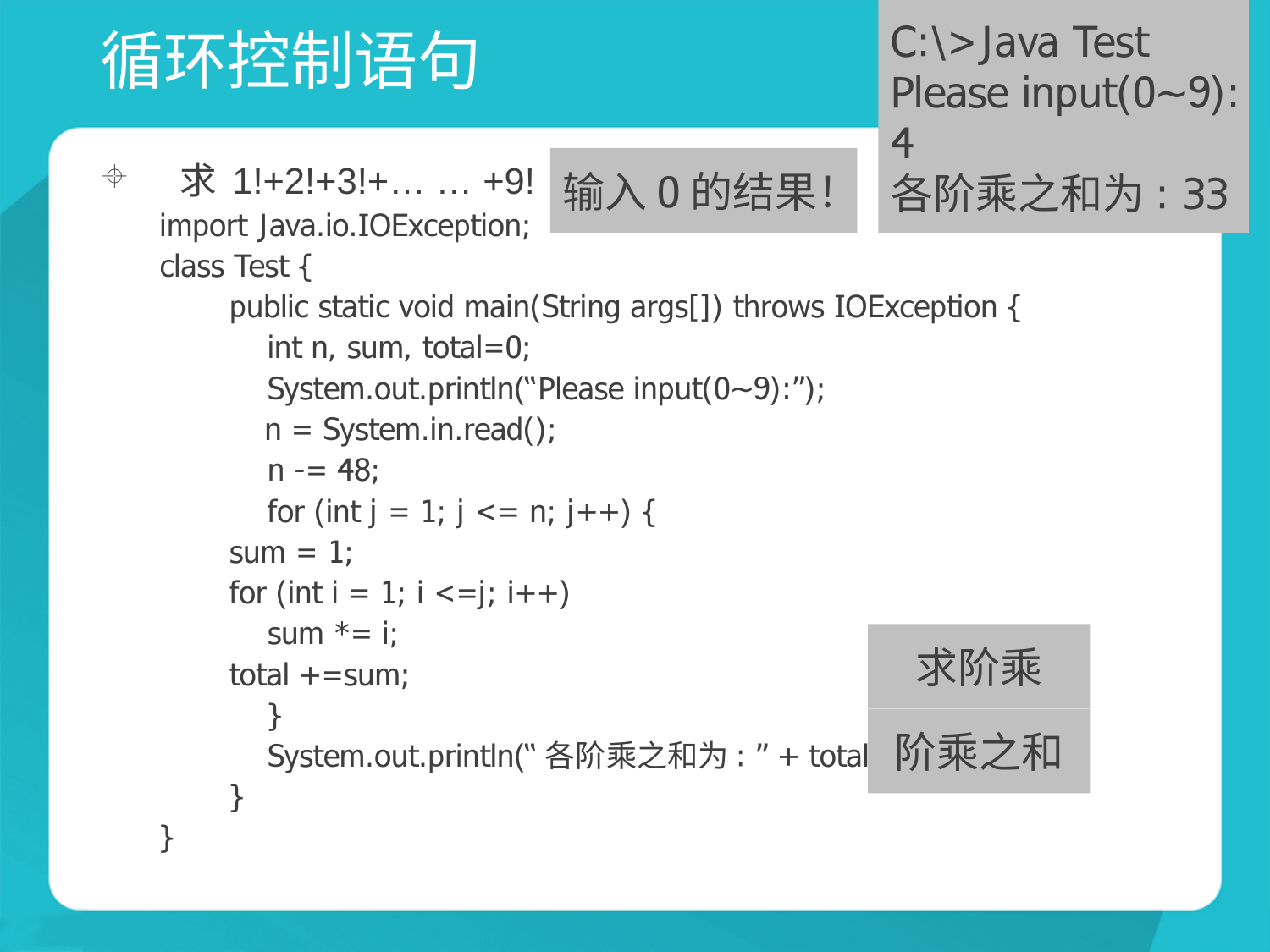

# 循环控制语句
C:\>Java Test
Please input(0~9):
4
各阶乘之和为: 33
输入0的结果！
求 1!+2!+3!+… … +9!
import Java.io.IOException;
class Test {
	public static void main(String args[]) throws IOException {
	    int n, sum, total=0;
	    System.out.println(“Please input(0~9):”);
           n = System.in.read();
	    n -= 48;
	    for (int j = 1; j <= n; j++) {
		sum = 1;
		for (int i = 1; i <=j; i++)
		    sum *= i;
		total +=sum;
	    }
	    System.out.println(“各阶乘之和为: ” + total);
	}
}
求阶乘
阶乘之和